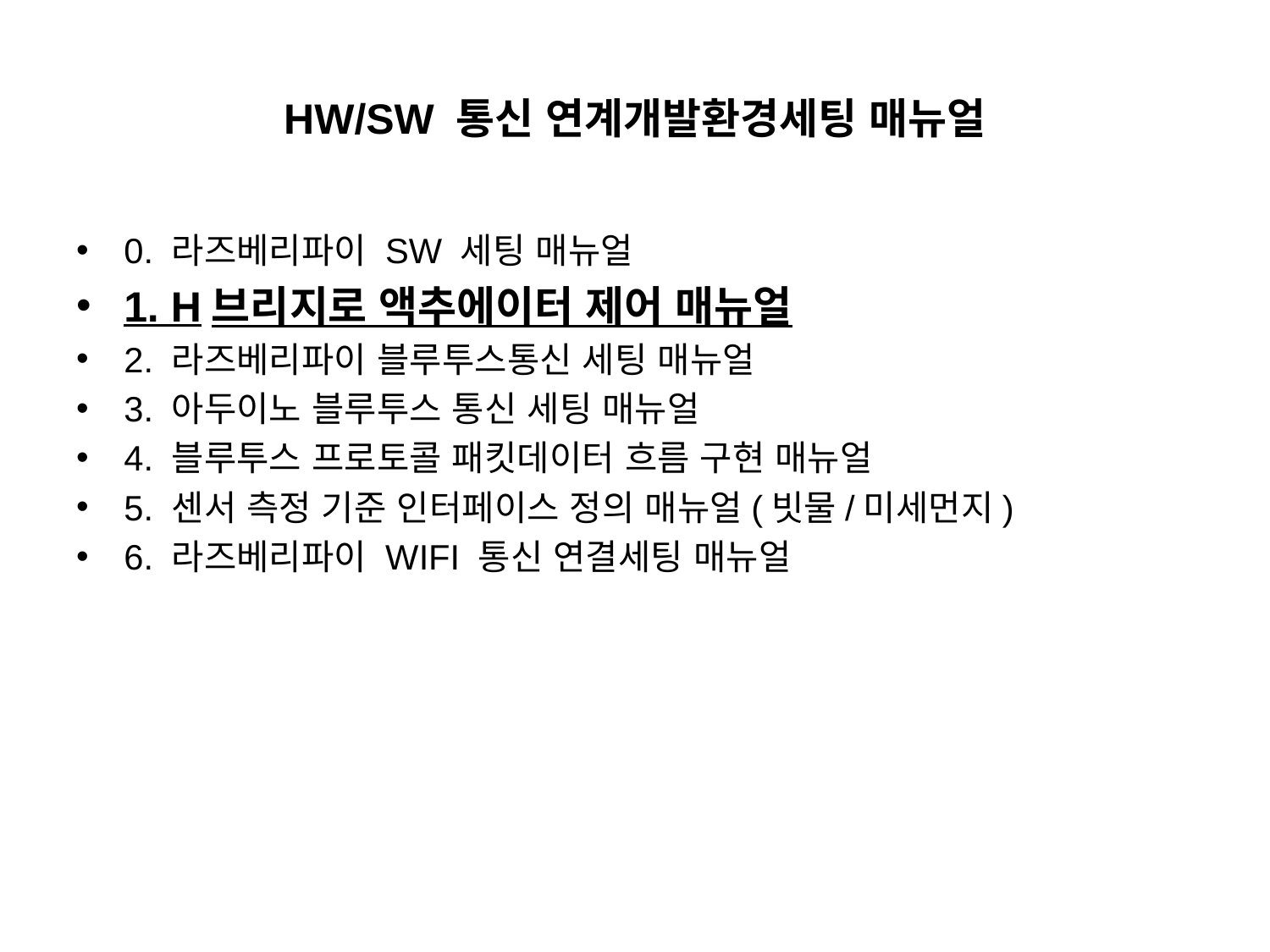

# HW/SW 통신 연계개발환경세팅 매뉴얼
0. 라즈베리파이 SW 세팅 매뉴얼
1. H브리지로 액추에이터 제어 매뉴얼
2. 라즈베리파이 블루투스통신 세팅 매뉴얼
3. 아두이노 블루투스 통신 세팅 매뉴얼
4. 블루투스 프로토콜 패킷데이터 흐름 구현 매뉴얼
5. 센서 측정 기준 인터페이스 정의 매뉴얼(빗물/미세먼지)
6. 라즈베리파이 WIFI 통신 연결세팅 매뉴얼